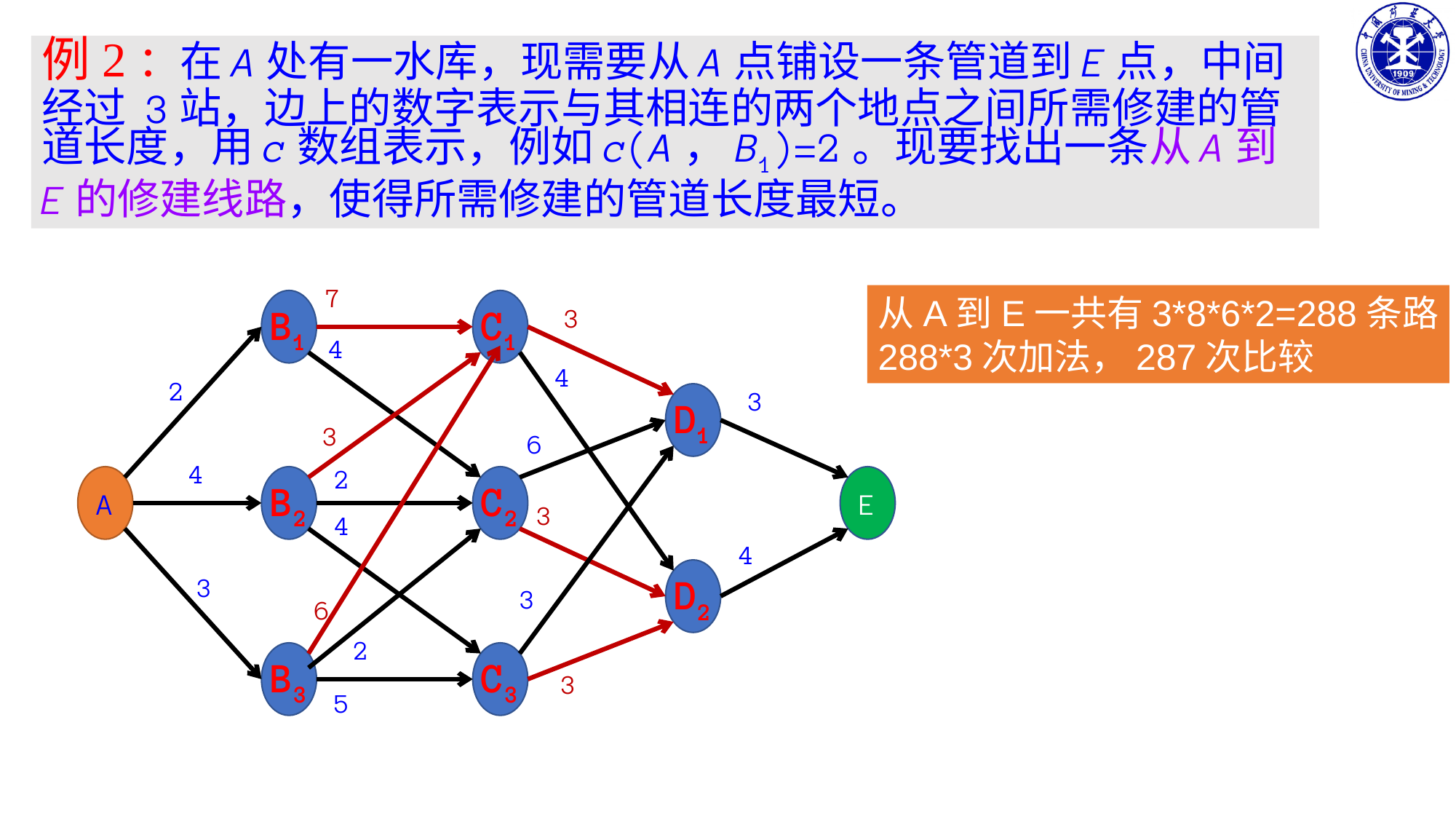

例2：在A处有一水库，现需要从A点铺设一条管道到E点，中间经过 3站，边上的数字表示与其相连的两个地点之间所需修建的管道长度，用c数组表示，例如c(A，B1)=2。现要找出一条从A到E的修建线路，使得所需修建的管道长度最短。
7
B1
C1
3
4
4
2
D1
3
3
6
4
2
A
B2
C2
E
3
4
4
D2
3
3
6
2
B3
C3
3
5
从A到E一共有3*8*6*2=288条路
288*3次加法，287次比较